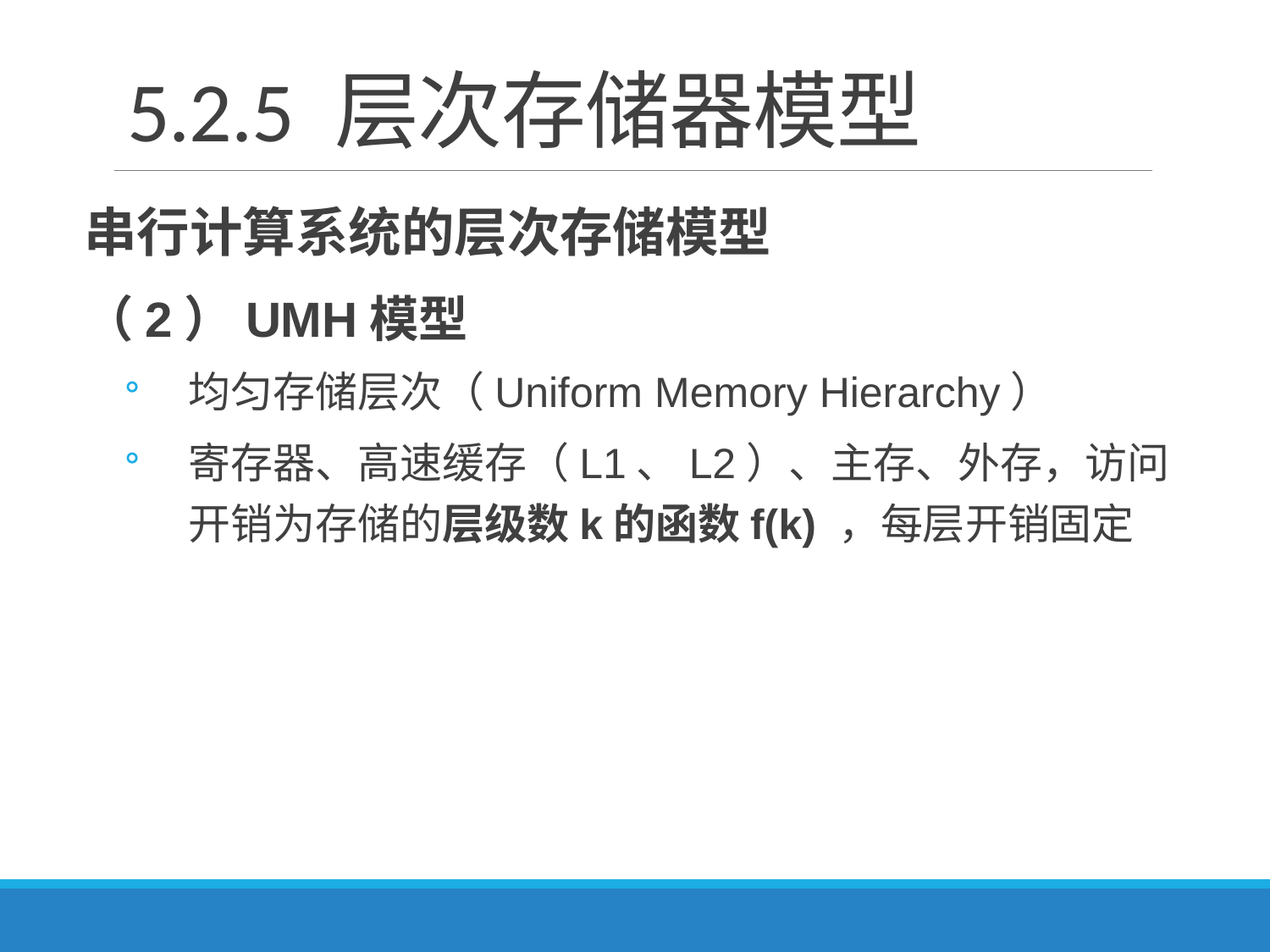

# 5.2.5 层次存储器模型
串行计算系统的层次存储模型
（2）UMH模型
均匀存储层次（Uniform Memory Hierarchy）
寄存器、高速缓存（L1、L2）、主存、外存，访问开销为存储的层级数k的函数f(k) ，每层开销固定
48